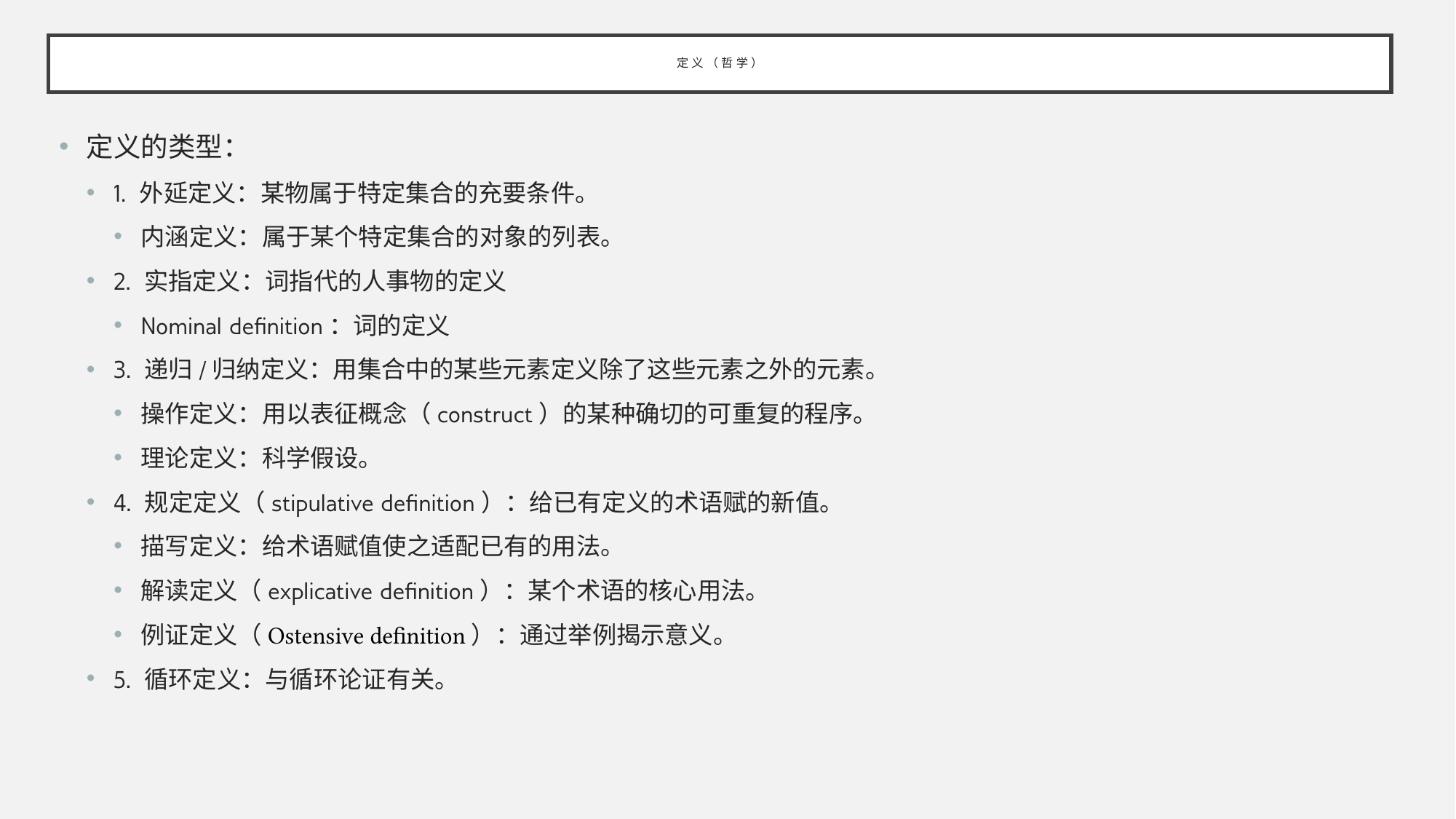

# 定义（哲学）
定义的类型：
1. 外延定义：某物属于特定集合的充要条件。
内涵定义：属于某个特定集合的对象的列表。
2. 实指定义：词指代的人事物的定义
Nominal definition：词的定义
3. 递归/归纳定义：用集合中的某些元素定义除了这些元素之外的元素。
操作定义：用以表征概念（construct）的某种确切的可重复的程序。
理论定义：科学假设。
4. 规定定义（stipulative definition）：给已有定义的术语赋的新值。
描写定义：给术语赋值使之适配已有的用法。
解读定义（explicative definition）：某个术语的核心用法。
例证定义（Ostensive definition）：通过举例揭示意义。
5. 循环定义：与循环论证有关。